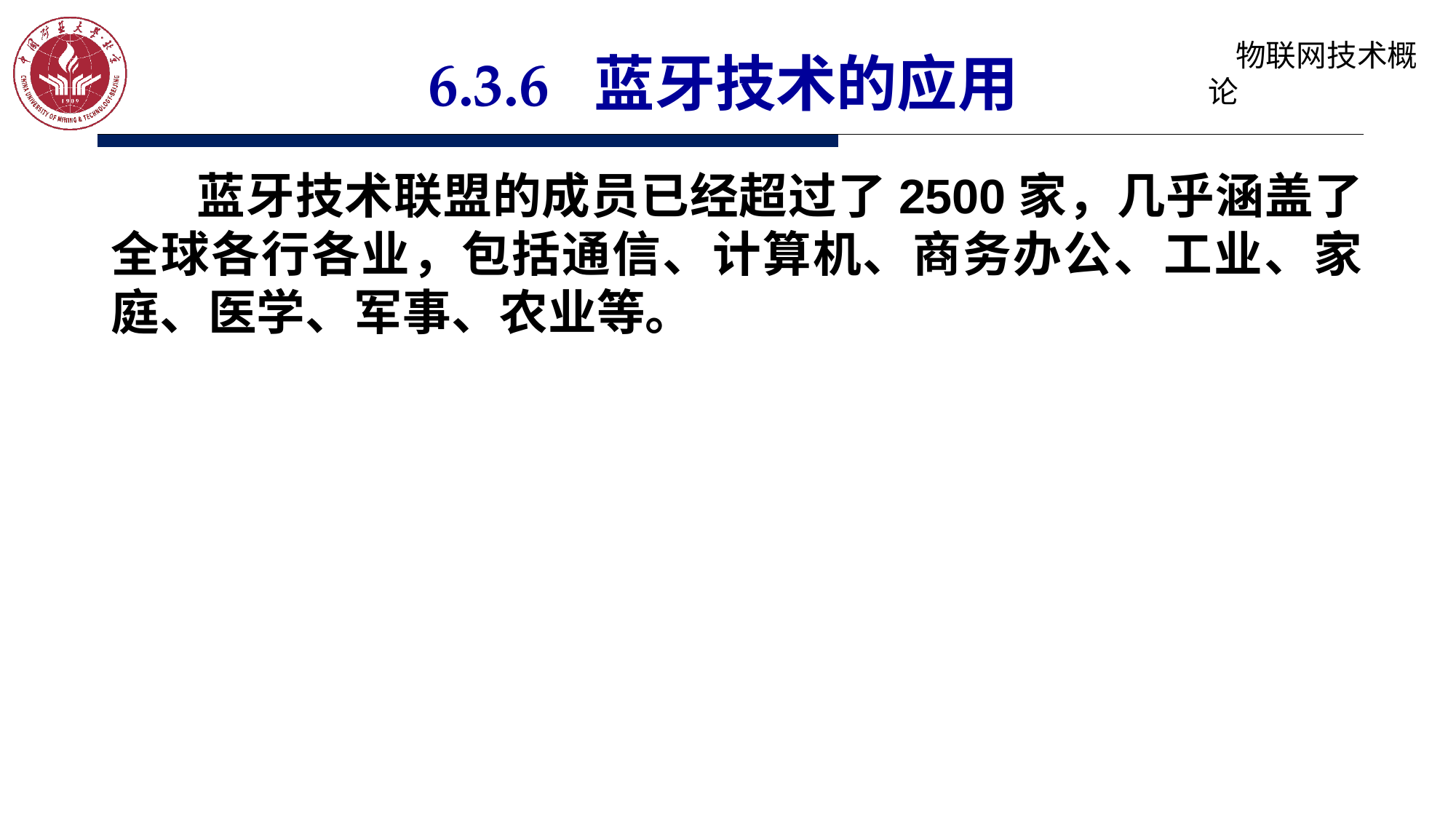

# 6.3.6  蓝牙技术的应用
蓝牙技术联盟的成员已经超过了2500家，几乎涵盖了全球各行各业，包括通信、计算机、商务办公、工业、家庭、医学、军事、农业等。